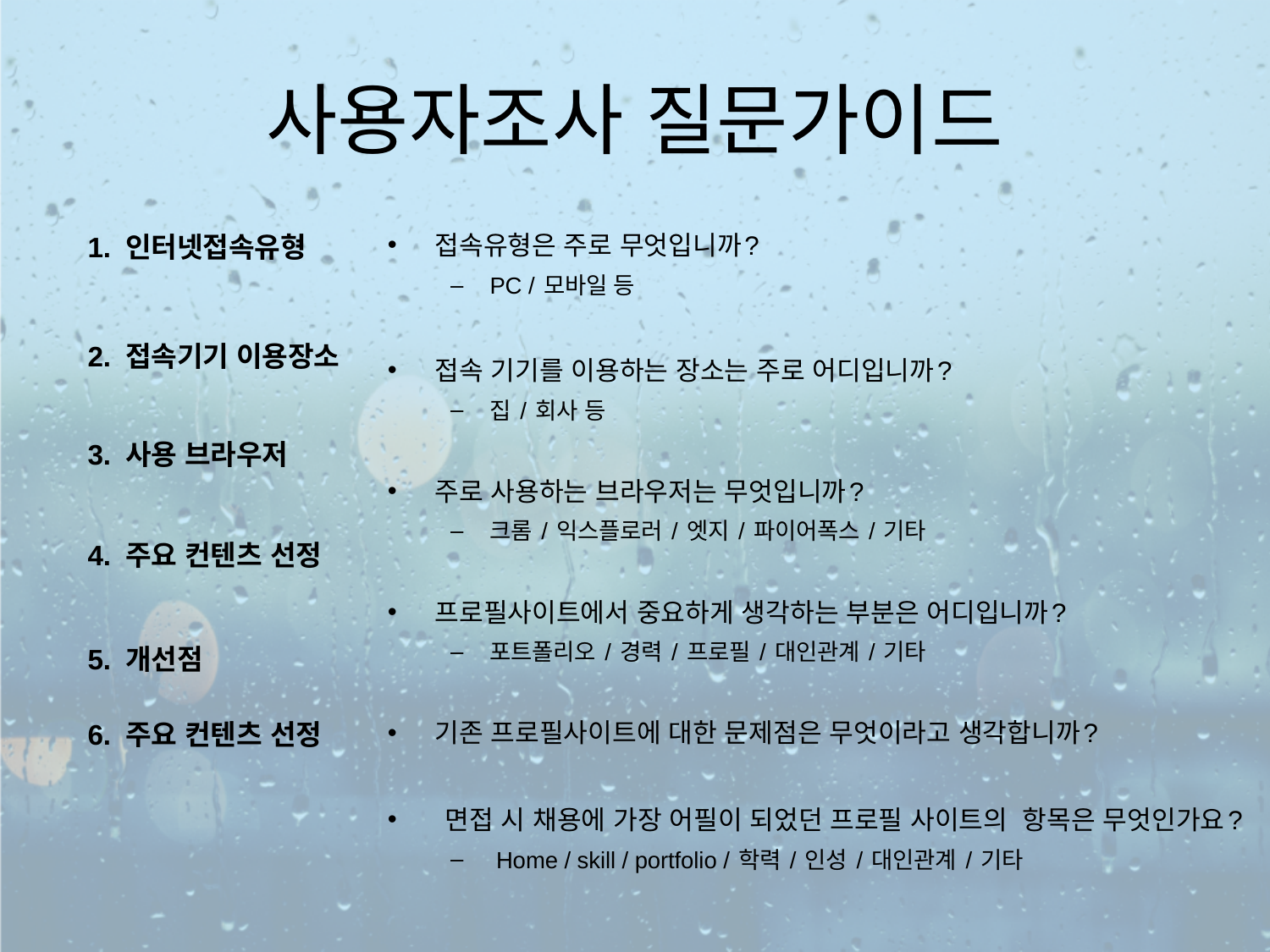

# 사용자조사 질문가이드
1. 인터넷접속유형

2. 접속기기 이용장소

3. 사용 브라우저

4. 주요 컨텐츠 선정

5. 개선점

6. 주요 컨텐츠 선정
접속유형은 주로 무엇입니까?
PC / 모바일 등

접속 기기를 이용하는 장소는 주로 어디입니까?
집 / 회사 등

주로 사용하는 브라우저는 무엇입니까?
크롬 / 익스플로러 / 엣지 / 파이어폭스 / 기타

프로필사이트에서 중요하게 생각하는 부분은 어디입니까?
포트폴리오 / 경력 / 프로필 / 대인관계 / 기타

기존 프로필사이트에 대한 문제점은 무엇이라고 생각합니까?

 면접 시 채용에 가장 어필이 되었던 프로필 사이트의  항목은 무엇인가요?
 Home / skill / portfolio / 학력 / 인성 / 대인관계 / 기타